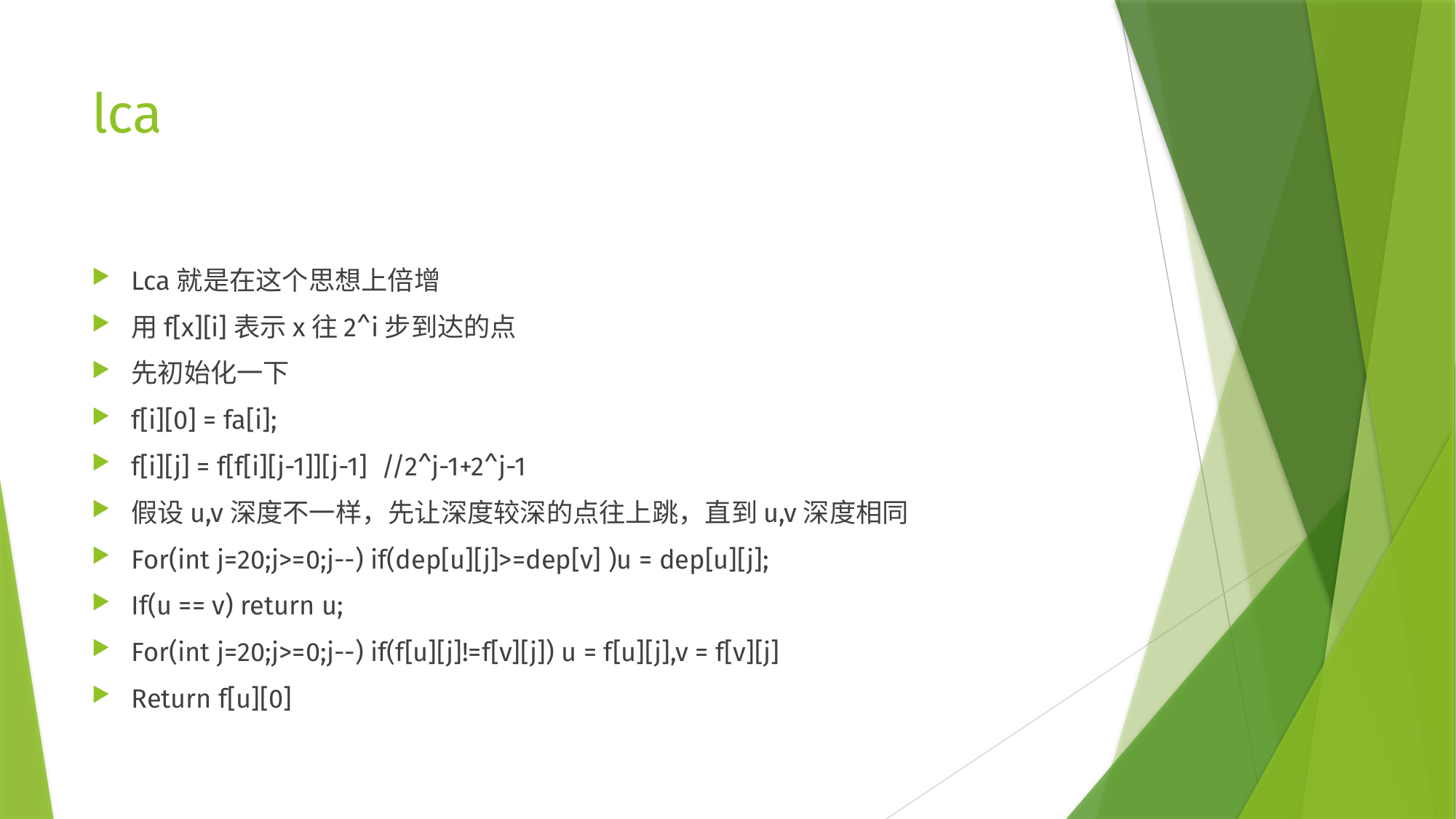

# lca
Lca就是在这个思想上倍增
用f[x][i]表示x往2^i步到达的点
先初始化一下
f[i][0] = fa[i];
f[i][j] = f[f[i][j-1]][j-1]  //2^j-1+2^j-1
假设u,v深度不一样，先让深度较深的点往上跳，直到u,v深度相同
For(int j=20;j>=0;j--) if(dep[u][j]>=dep[v] )u = dep[u][j];
If(u == v) return u;
For(int j=20;j>=0;j--) if(f[u][j]!=f[v][j]) u = f[u][j],v = f[v][j]
Return f[u][0]